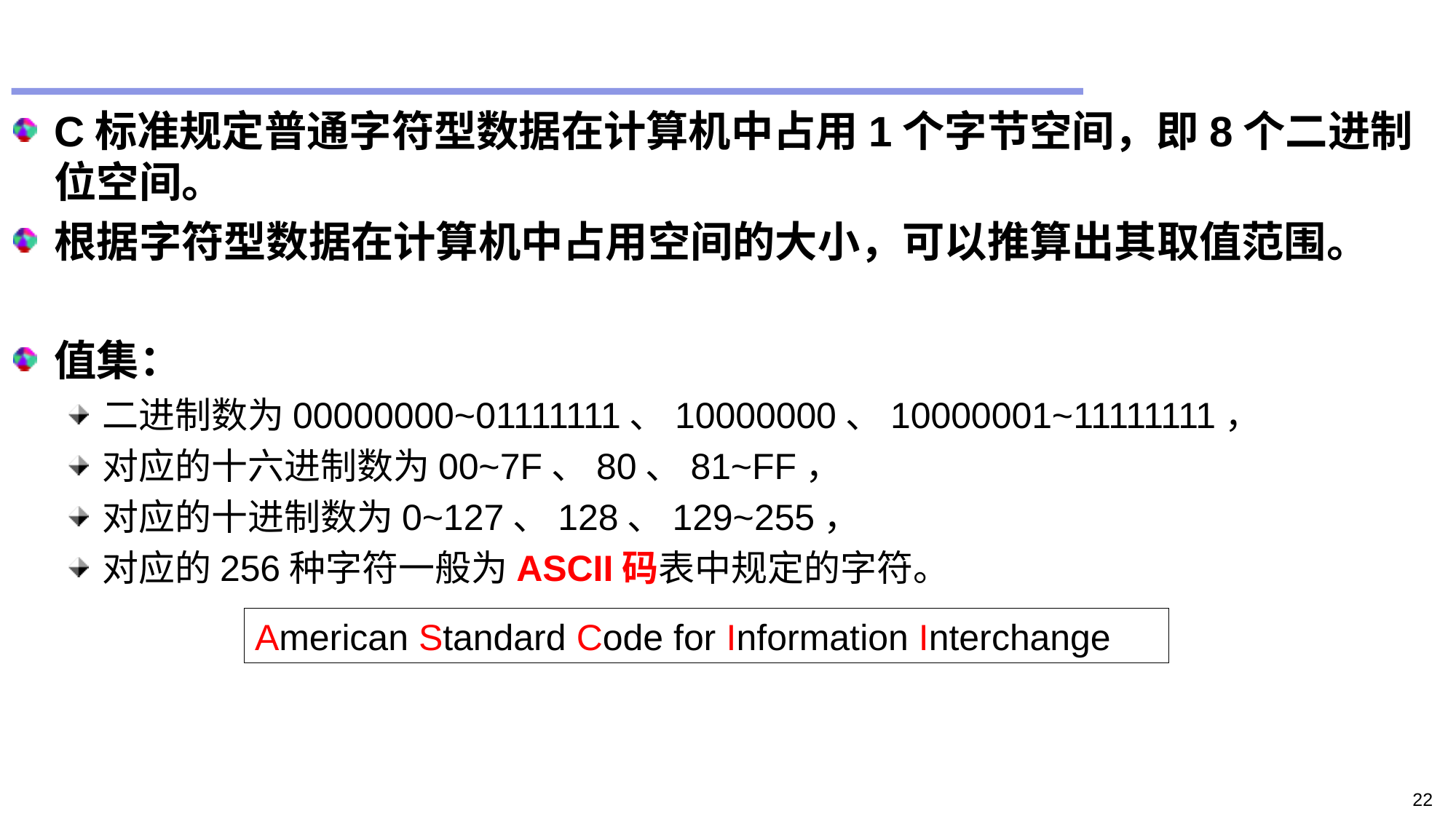

C标准规定普通字符型数据在计算机中占用1个字节空间，即8个二进制位空间。
根据字符型数据在计算机中占用空间的大小，可以推算出其取值范围。

值集：
二进制数为00000000~01111111、10000000、10000001~11111111，
对应的十六进制数为00~7F、80、81~FF，
对应的十进制数为0~127、128、129~255，
对应的256种字符一般为ASCII码表中规定的字符。
American Standard Code for Information Interchange
22